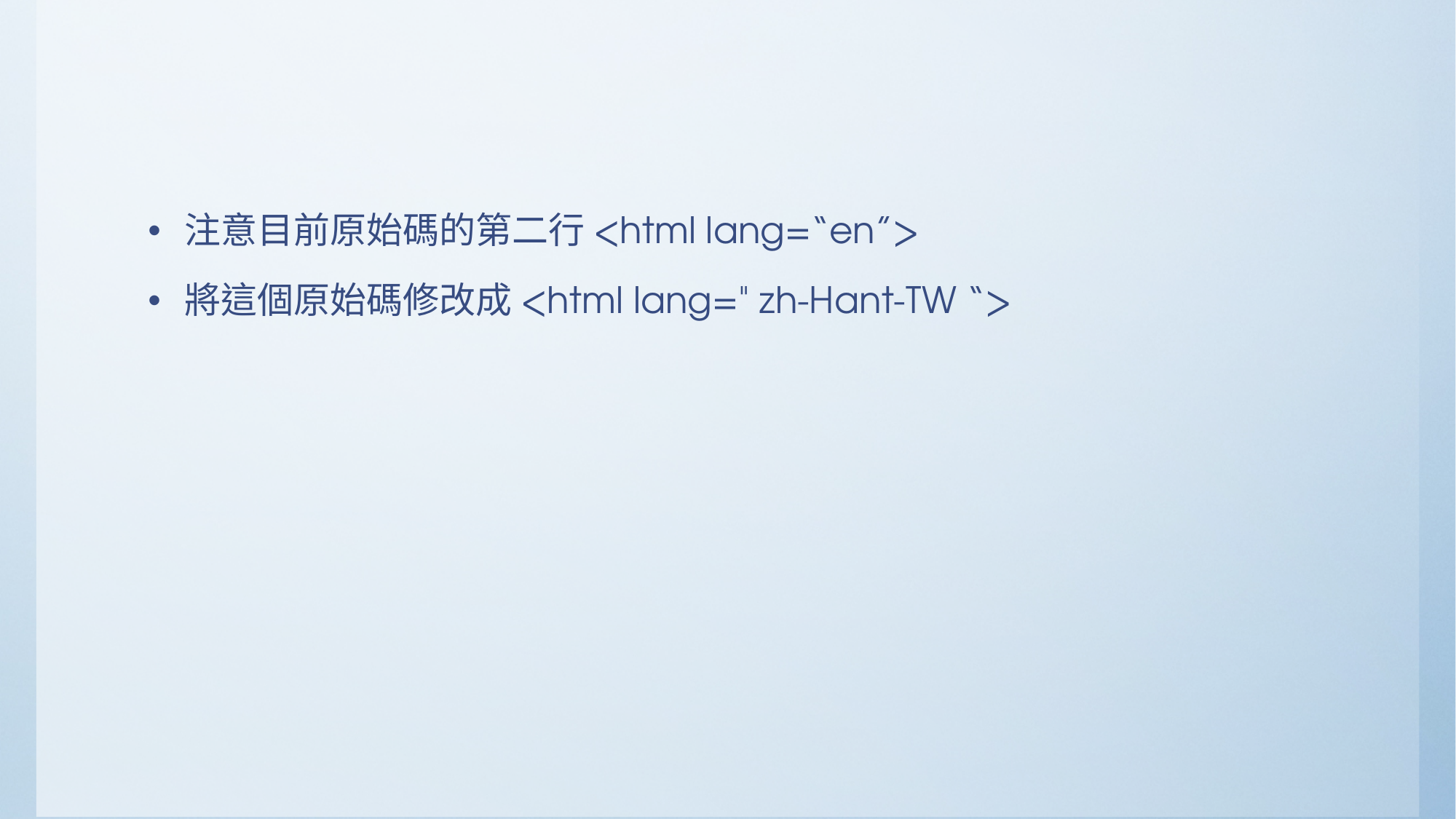

#
注意目前原始碼的第二行<html lang=“en”>
將這個原始碼修改成<html lang=" zh-Hant-TW “>